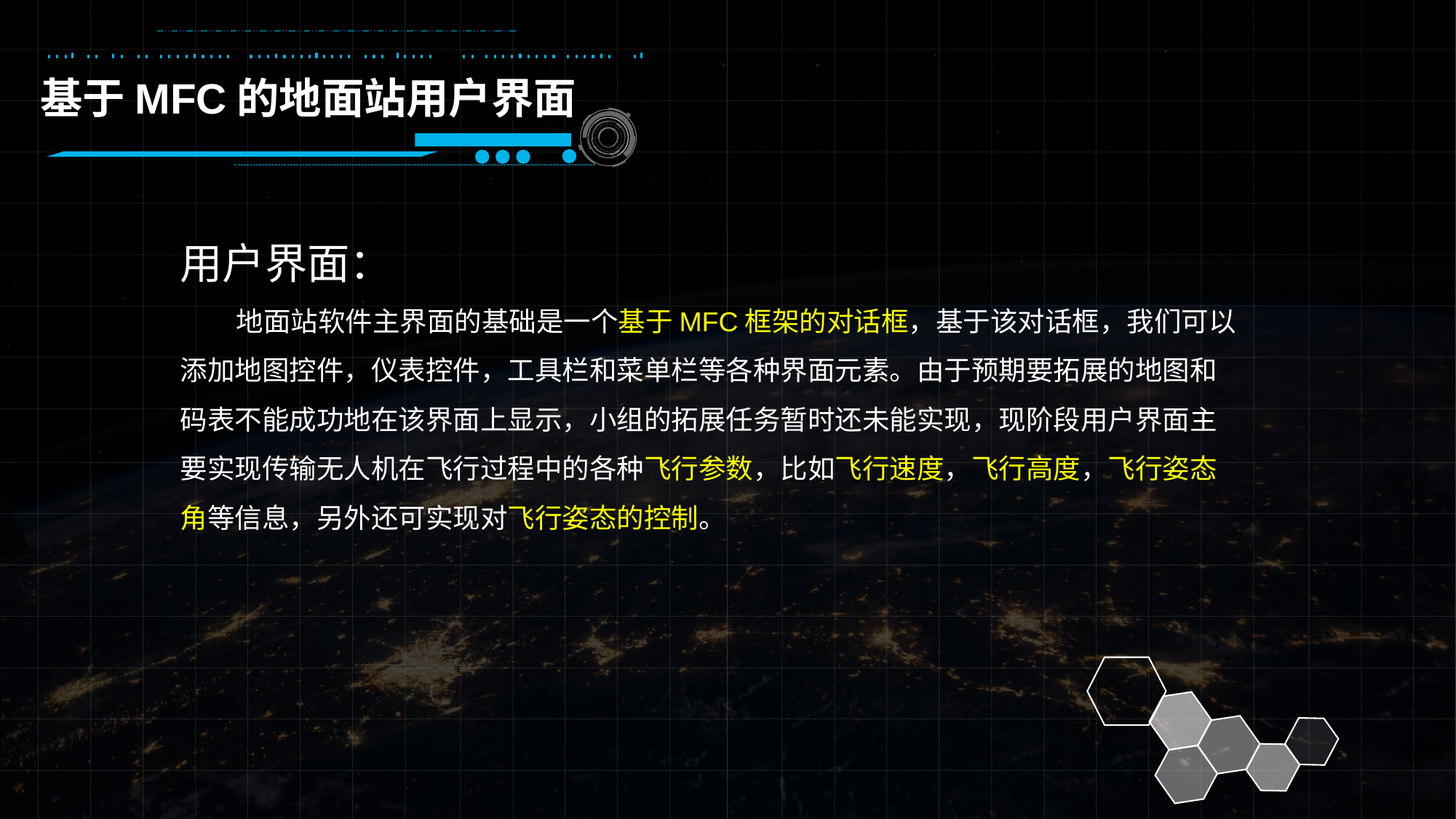

基于MFC的地面站用户界面

用户界面：
        地面站软件主界面的基础是一个基于MFC框架的对话框，基于该对话框，我们可以添加地图控件，仪表控件，工具栏和菜单栏等各种界面元素。由于预期要拓展的地图和码表不能成功地在该界面上显示，小组的拓展任务暂时还未能实现，现阶段用户界面主要实现传输无人机在飞行过程中的各种飞行参数，比如飞行速度，飞行高度，飞行姿态角等信息，另外还可实现对飞行姿态的控制。